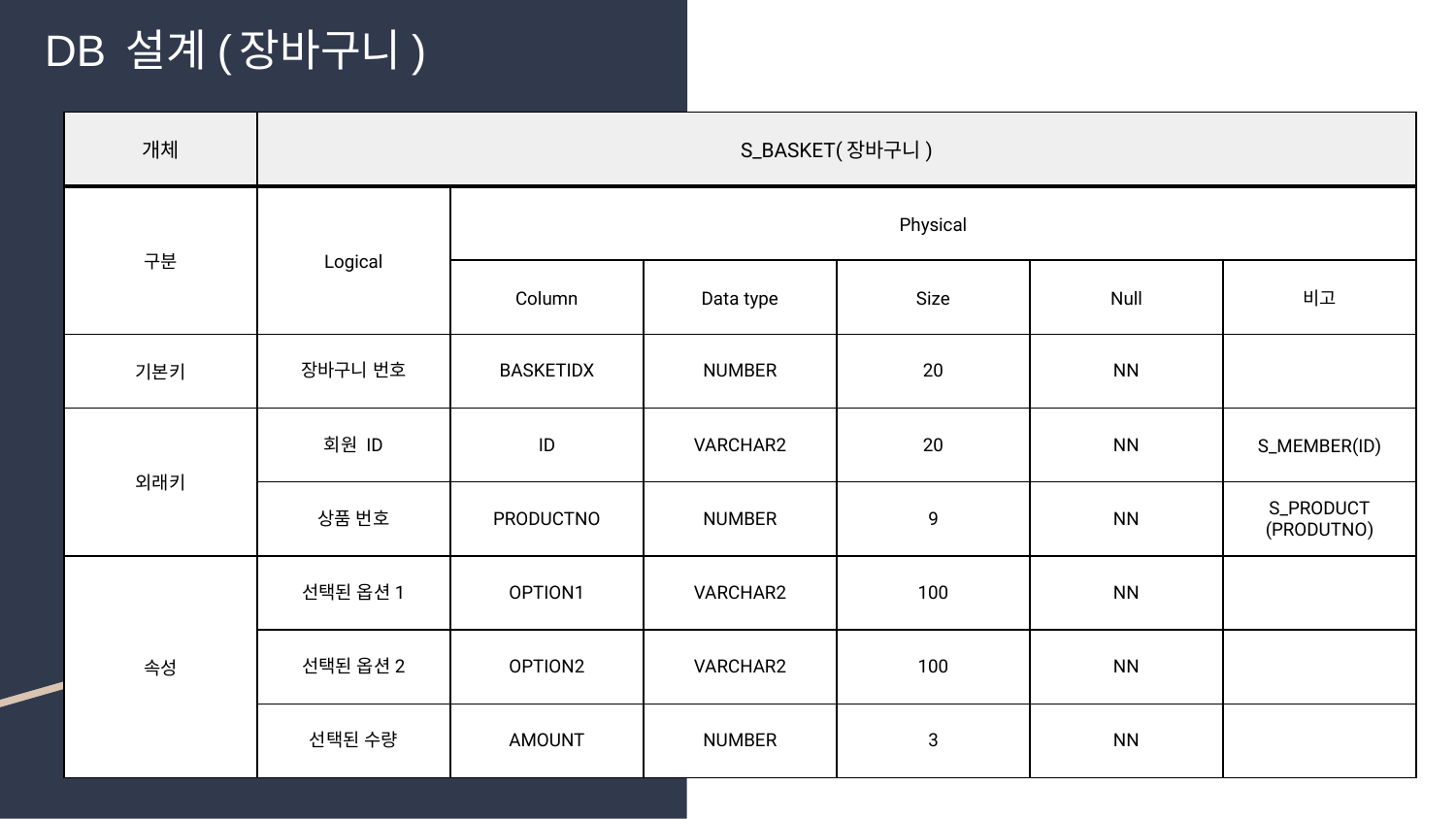

# DB 설계(장바구니)
| 개체 | S\_BASKET(장바구니) |  |  |  |  |  |
| --- | --- | --- | --- | --- | --- | --- |
| 구분 | Logical | Physical |  |  |  |  |
|  |  | Column | Data type | Size | Null | 비고 |
| 기본키 | 장바구니 번호 | BASKETIDX | NUMBER | 20 | NN |  |
| 외래키 | 회원 ID | ID | VARCHAR2 | 20 | NN | S\_MEMBER(ID) |
|  | 상품 번호 | PRODUCTNO | NUMBER | 9 | NN | S\_PRODUCT (PRODUTNO) |
| 속성 | 선택된 옵션1 | OPTION1 | VARCHAR2 | 100 | NN |  |
|  | 선택된 옵션2 | OPTION2 | VARCHAR2 | 100 | NN |  |
|  | 선택된 수량 | AMOUNT | NUMBER | 3 | NN |  |